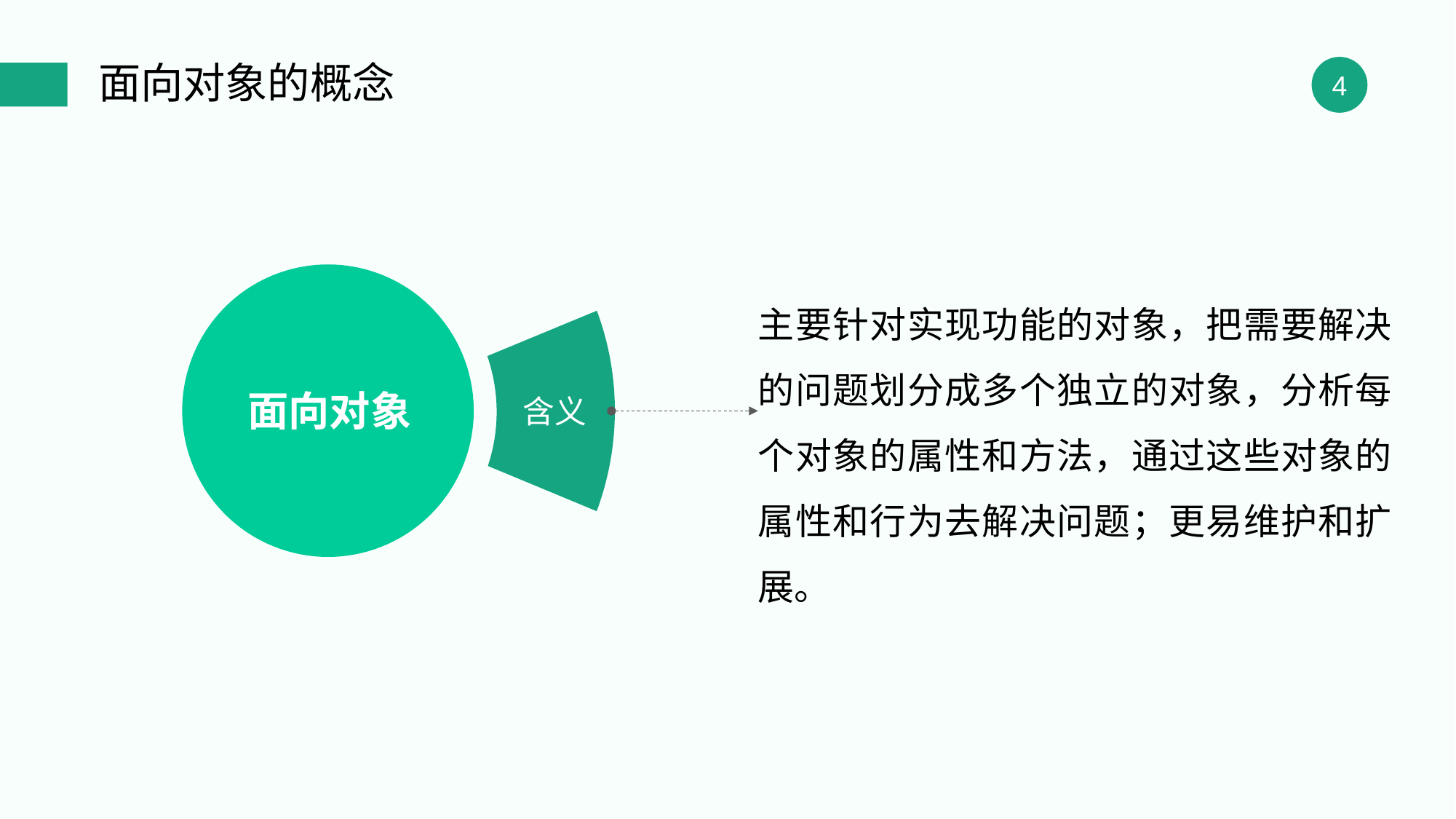

面向对象的概念

主要针对实现功能的对象，把需要解决的问题划分成多个独立的对象，分析每个对象的属性和方法，通过这些对象的属性和行为去解决问题；更易维护和扩展。

面向对象
含义